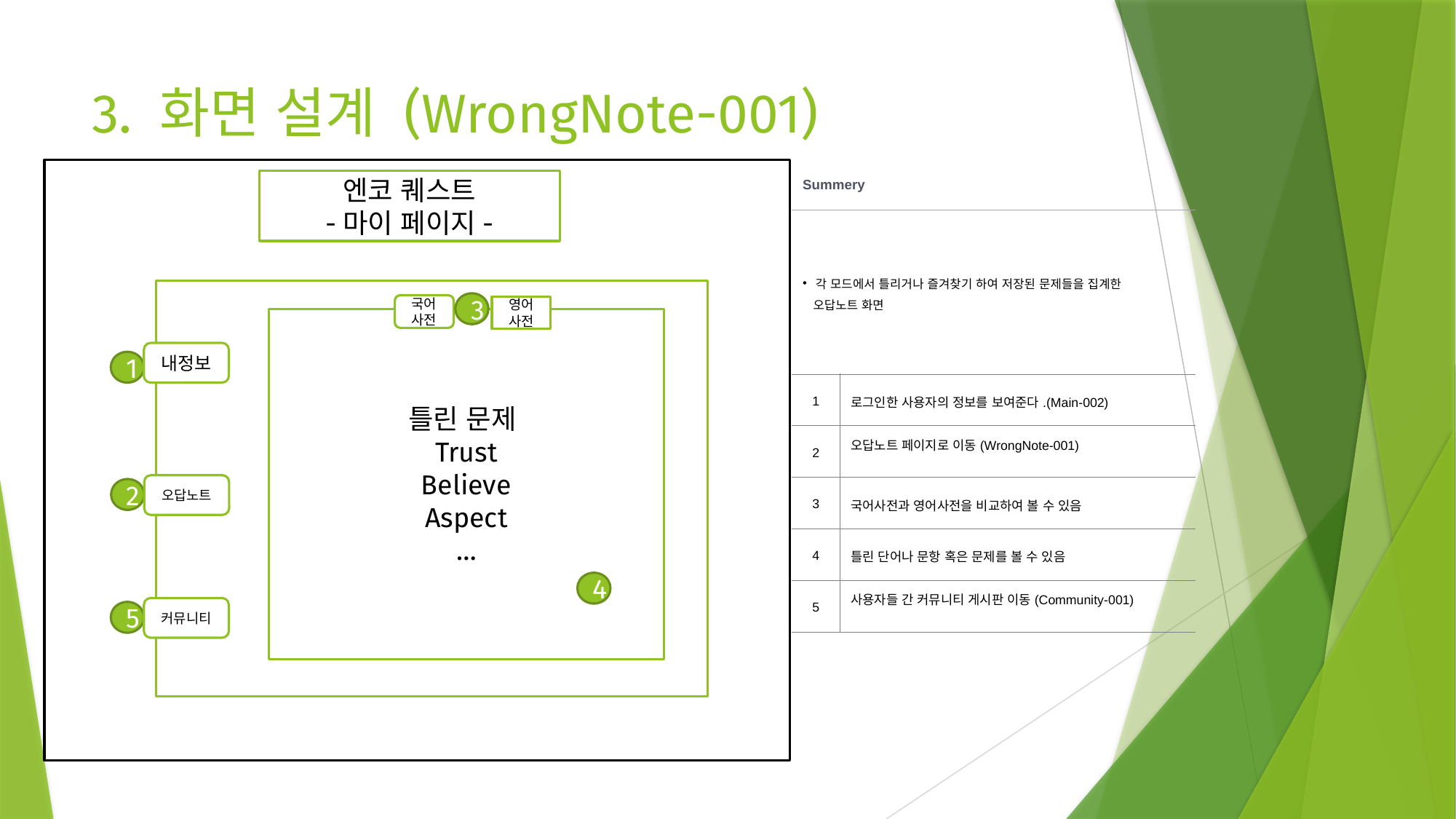

# 3. 화면 설계 (WrongNote-001)

| Summery |  |
| --- | --- |
| 각 모드에서 틀리거나 즐겨찾기 하여 저장된 문제들을 집계한 오답노트 화면 |  |
| 1 | 로그인한 사용자의 정보를 보여준다.(Main-002) |
| 2 | 오답노트 페이지로 이동(WrongNote-001) |
| 3 | 국어사전과 영어사전을 비교하여 볼 수 있음 |
| 4 | 틀린 단어나 문항 혹은 문제를 볼 수 있음 |
| 5 | 사용자들 간 커뮤니티 게시판 이동(Community-001) |
엔코 퀘스트
-마이 페이지-

3
국어 사전
영어 사전
틀린 문제
Trust
Believe
Aspect
…
내정보
1
오답노트
2
4
커뮤니티
5